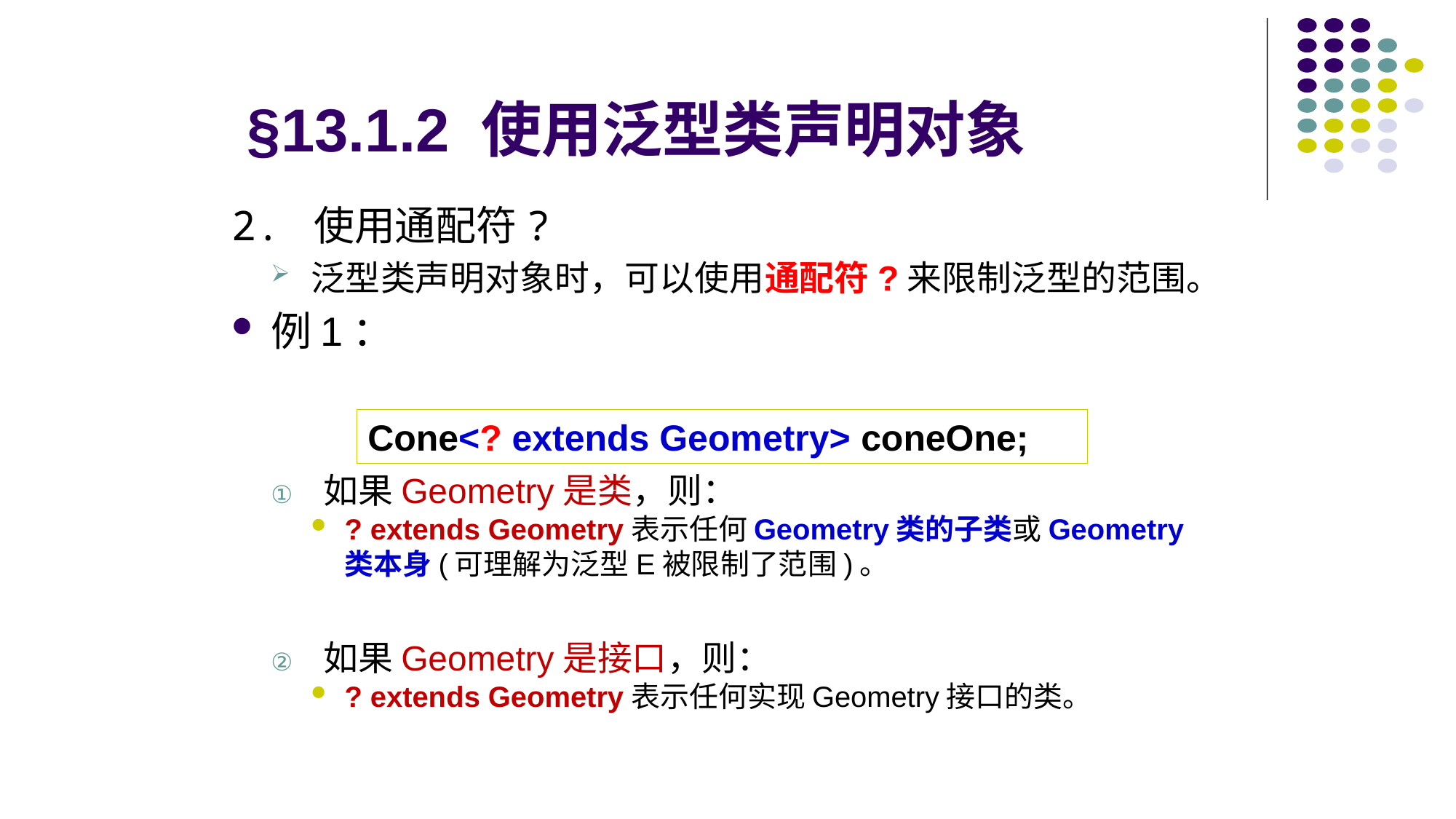

# §13.1.2 使用泛型类声明对象
2. 使用通配符?
泛型类声明对象时，可以使用通配符?来限制泛型的范围。
例1：

如果Geometry是类，则：
? extends Geometry表示任何Geometry类的子类或Geometry类本身(可理解为泛型E被限制了范围)。

如果Geometry是接口，则：
? extends Geometry表示任何实现Geometry接口的类。

Cone<? extends Geometry> coneOne;
10